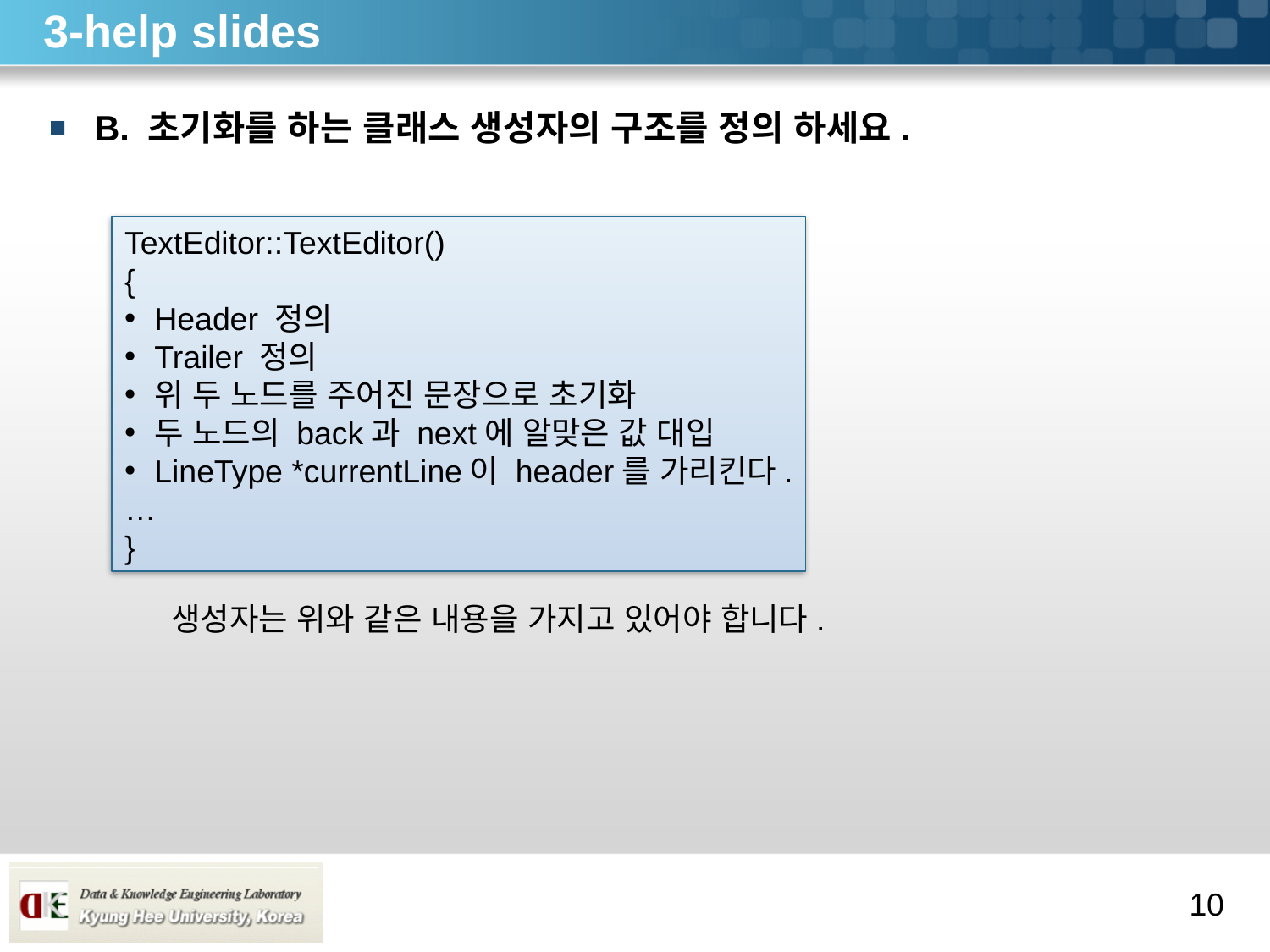

# 3-help slides
B. 초기화를 하는 클래스 생성자의 구조를 정의 하세요.
TextEditor::TextEditor()
{
Header 정의
Trailer 정의
위 두 노드를 주어진 문장으로 초기화
두 노드의 back과 next에 알맞은 값 대입
LineType *currentLine이 header를 가리킨다.
…
}
생성자는 위와 같은 내용을 가지고 있어야 합니다.